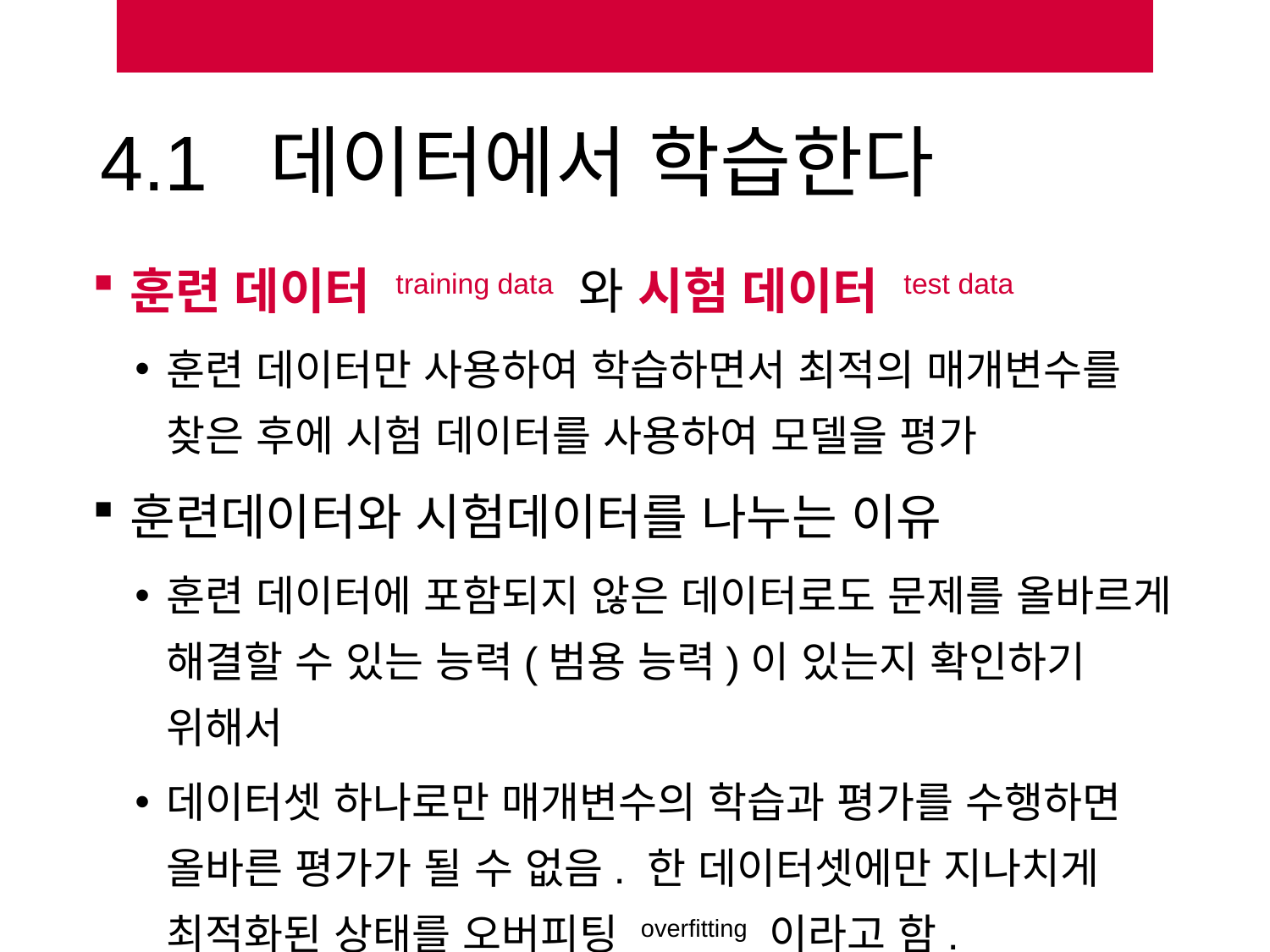

# 4.1  데이터에서 학습한다
훈련 데이터 training data 와 시험 데이터 test data
훈련 데이터만 사용하여 학습하면서 최적의 매개변수를 찾은 후에 시험 데이터를 사용하여 모델을 평가
훈련데이터와 시험데이터를 나누는 이유
훈련 데이터에 포함되지 않은 데이터로도 문제를 올바르게 해결할 수 있는 능력(범용 능력)이 있는지 확인하기 위해서
데이터셋 하나로만 매개변수의 학습과 평가를 수행하면 올바른 평가가 될 수 없음. 한 데이터셋에만 지나치게 최적화된 상태를 오버피팅 overfitting 이라고 함.